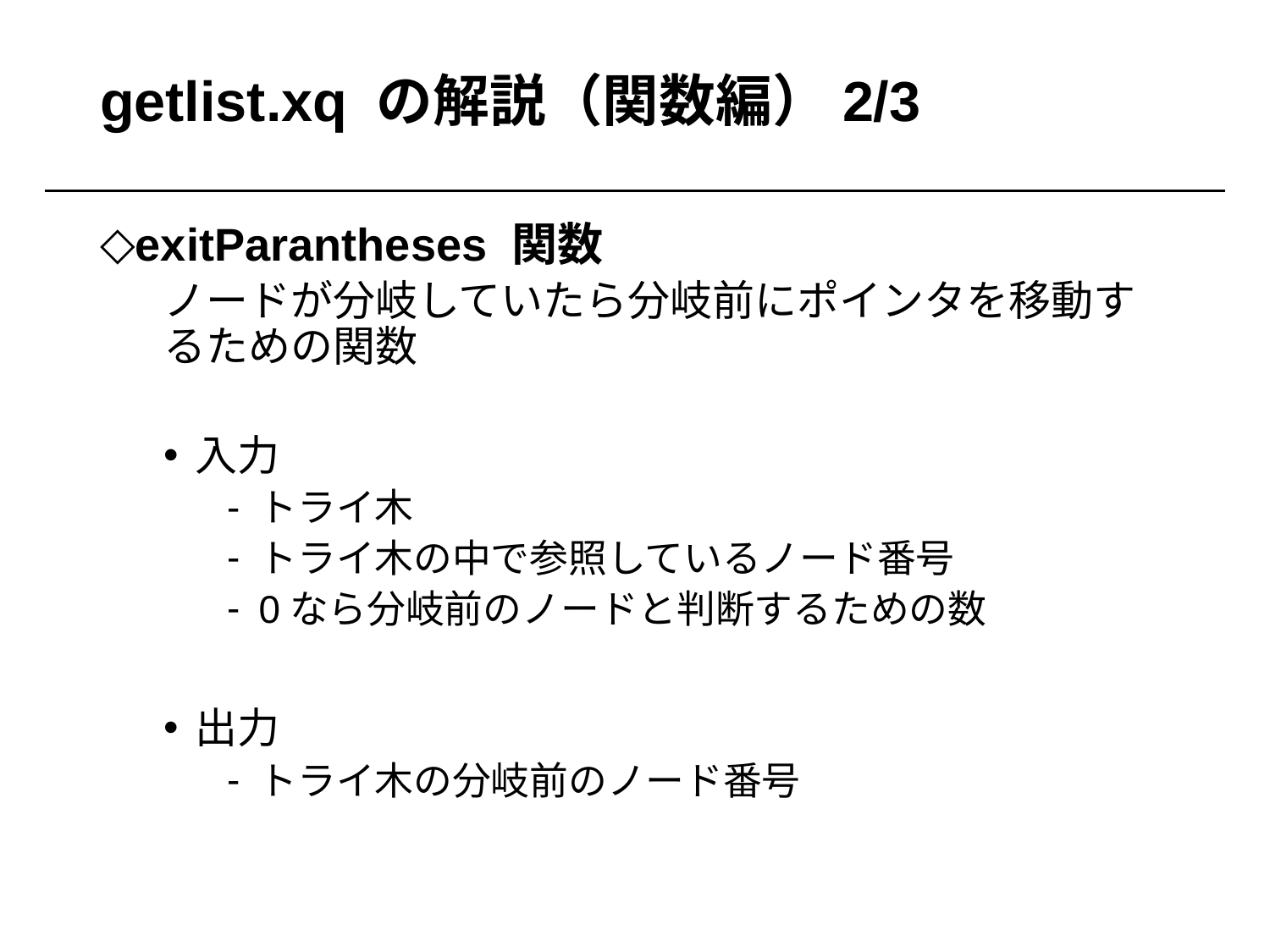

# getlist.xq の解説（関数編）2/3
exitParantheses 関数
ノードが分岐していたら分岐前にポインタを移動するための関数

入力
トライ木
トライ木の中で参照しているノード番号
0なら分岐前のノードと判断するための数

出力
トライ木の分岐前のノード番号